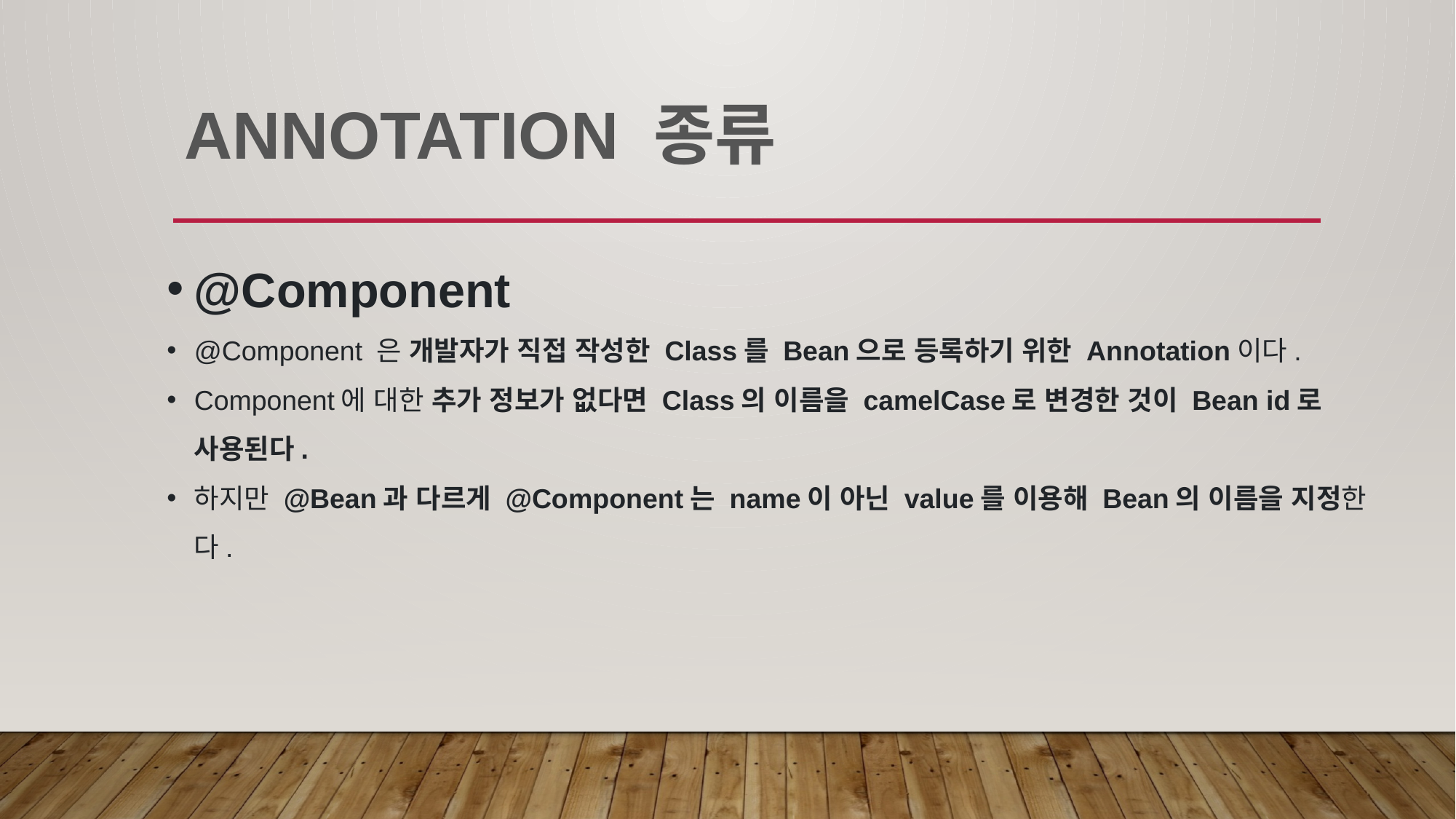

# Annotation 종류
@Component
@Component 은 개발자가 직접 작성한 Class를 Bean으로 등록하기 위한 Annotation이다.
Component에 대한 추가 정보가 없다면 Class의 이름을 camelCase로 변경한 것이 Bean id로 사용된다.
하지만 @Bean과 다르게 @Component는 name이 아닌 value를 이용해 Bean의 이름을 지정한다.